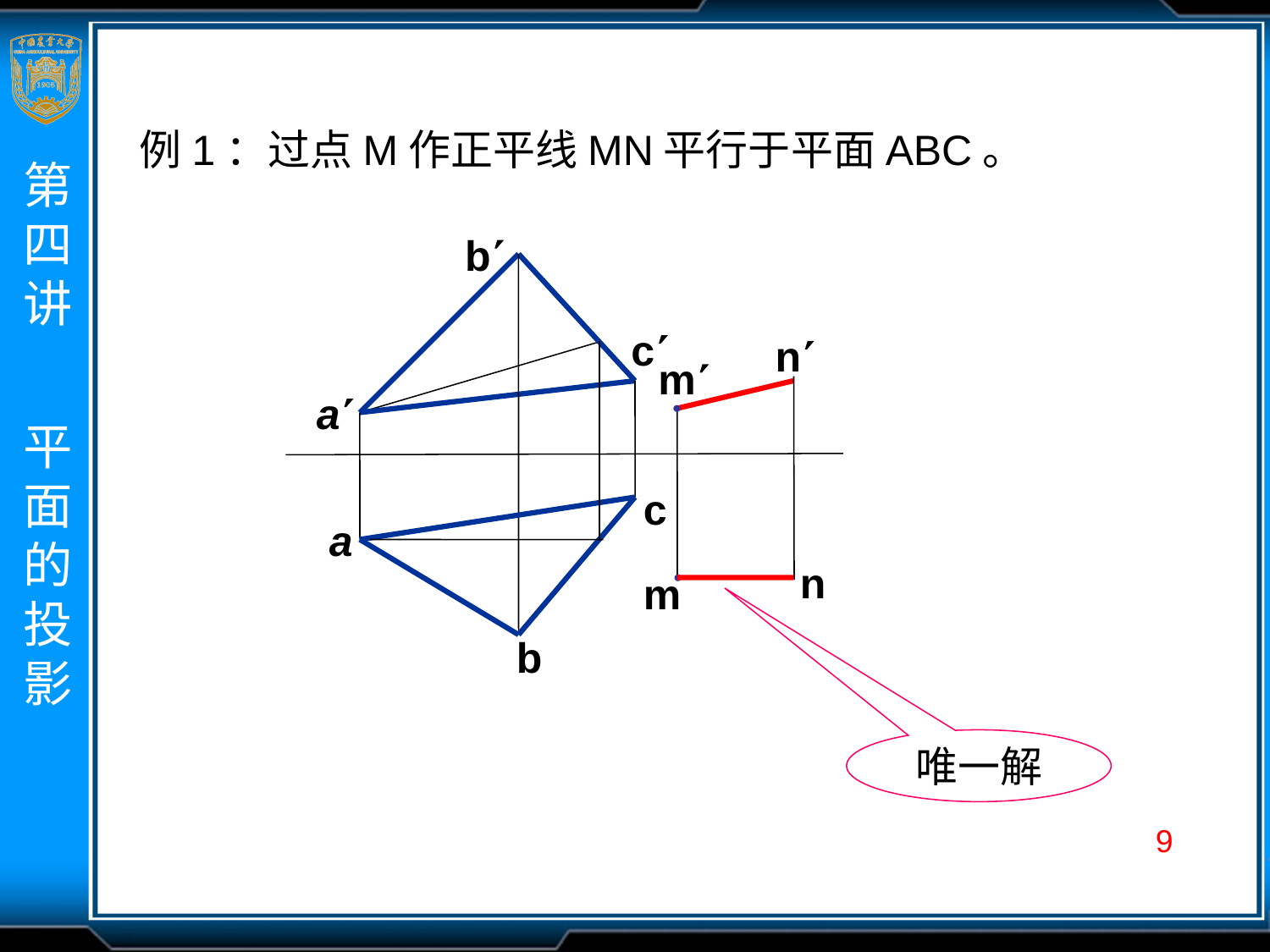

例1：过点M作正平线MN平行于平面ABC。
b′

c′
a′

●

c

a

●
b
m′
m
n′

n

唯一解
9